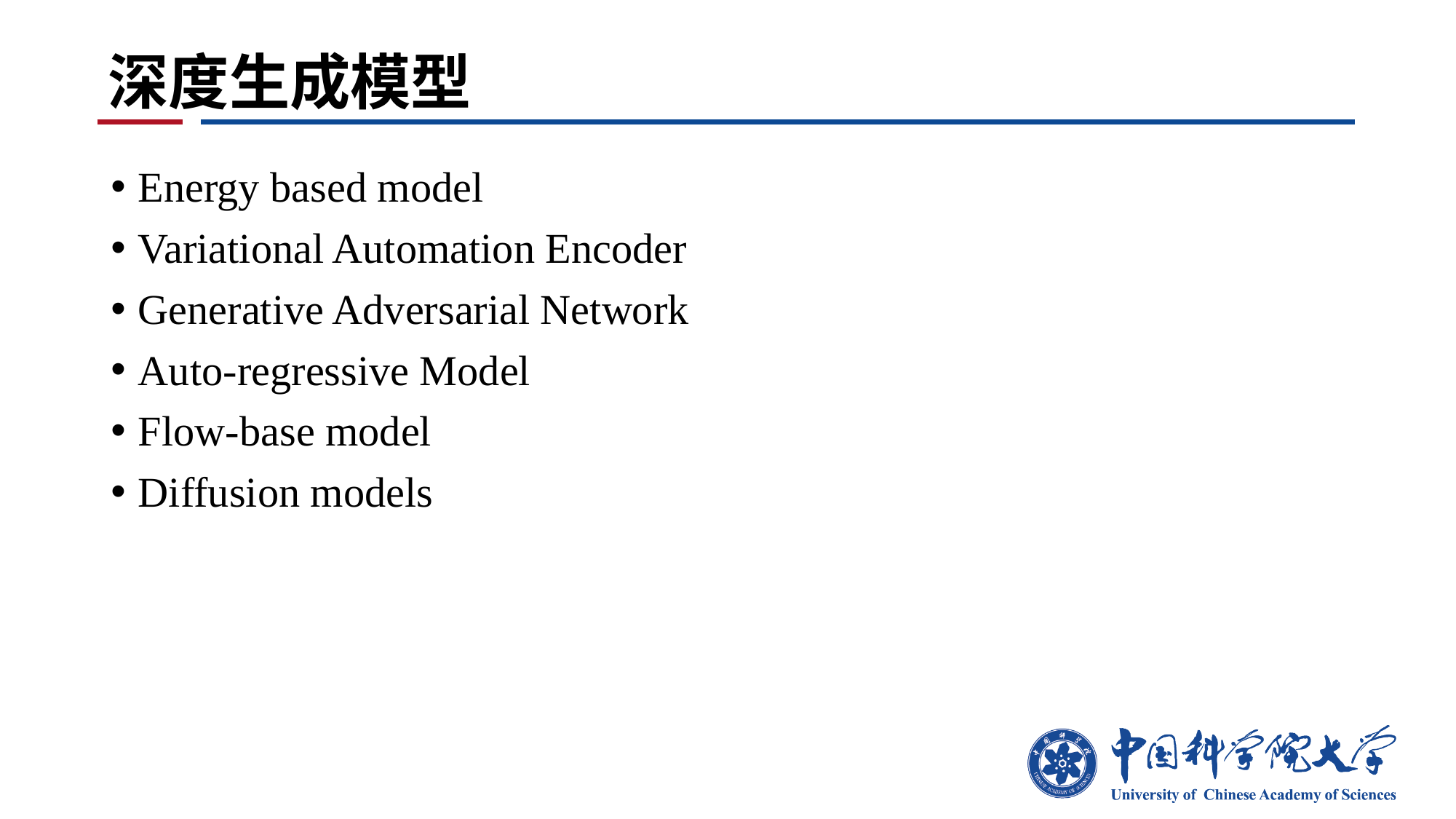

# 深度生成模型
Energy based model
Variational Automation Encoder
Generative Adversarial Network
Auto-regressive Model
Flow-base model
Diffusion models